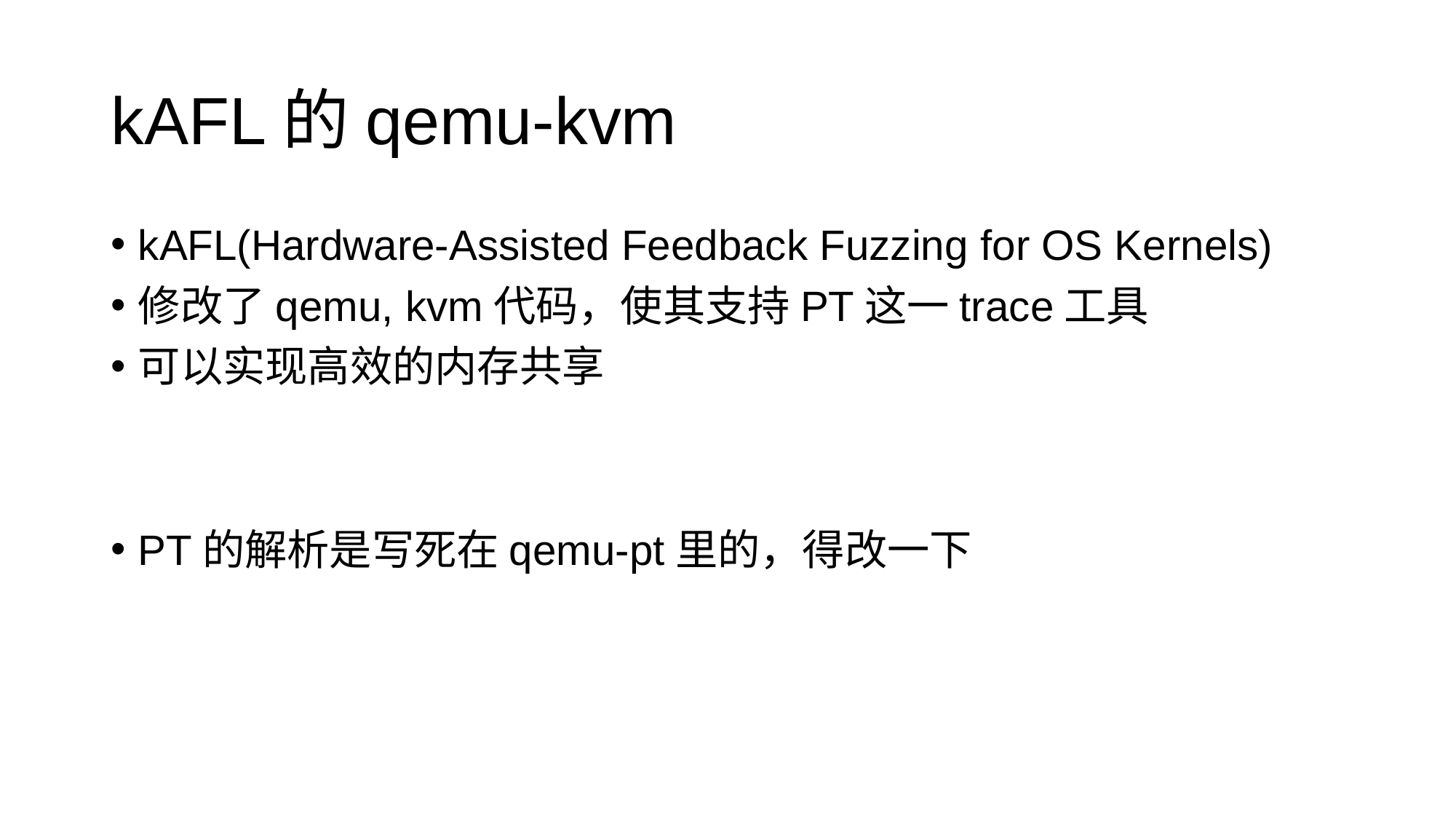

# kAFL的qemu-kvm
kAFL(Hardware-Assisted Feedback Fuzzing for OS Kernels)
修改了qemu, kvm代码，使其支持PT这一trace工具
可以实现高效的内存共享

PT的解析是写死在qemu-pt里的，得改一下